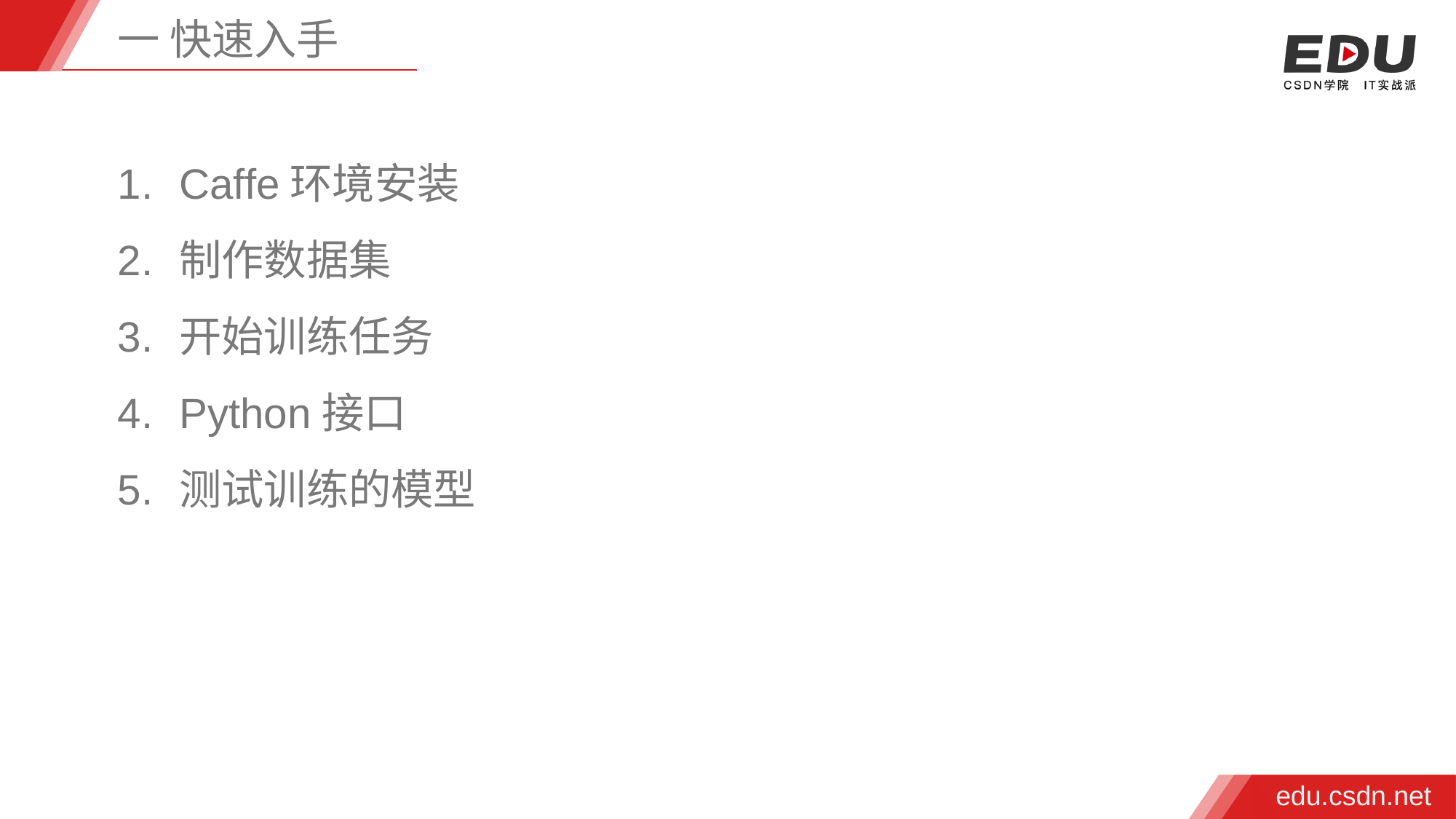

一 快速入手
Caffe环境安装
制作数据集
开始训练任务
Python接口
测试训练的模型

edu.csdn.net